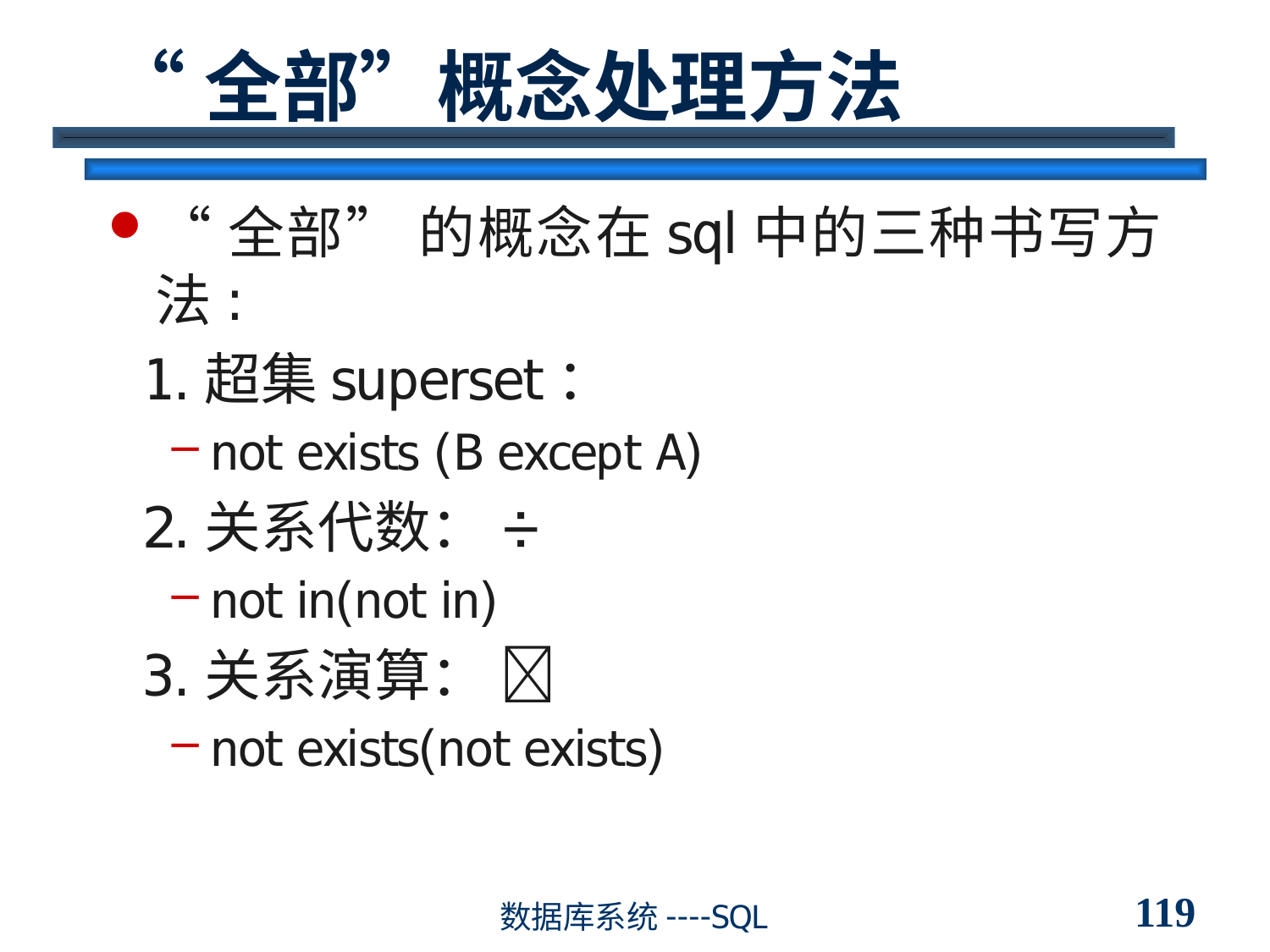

# “全部”概念处理方法
“全部” 的概念在sql中的三种书写方法:
  1.超集superset：
not exists (B except A)
  2.关系代数：÷
not in(not in)
  3.关系演算： ∀
not exists(not exists)
119
数据库系统----SQL